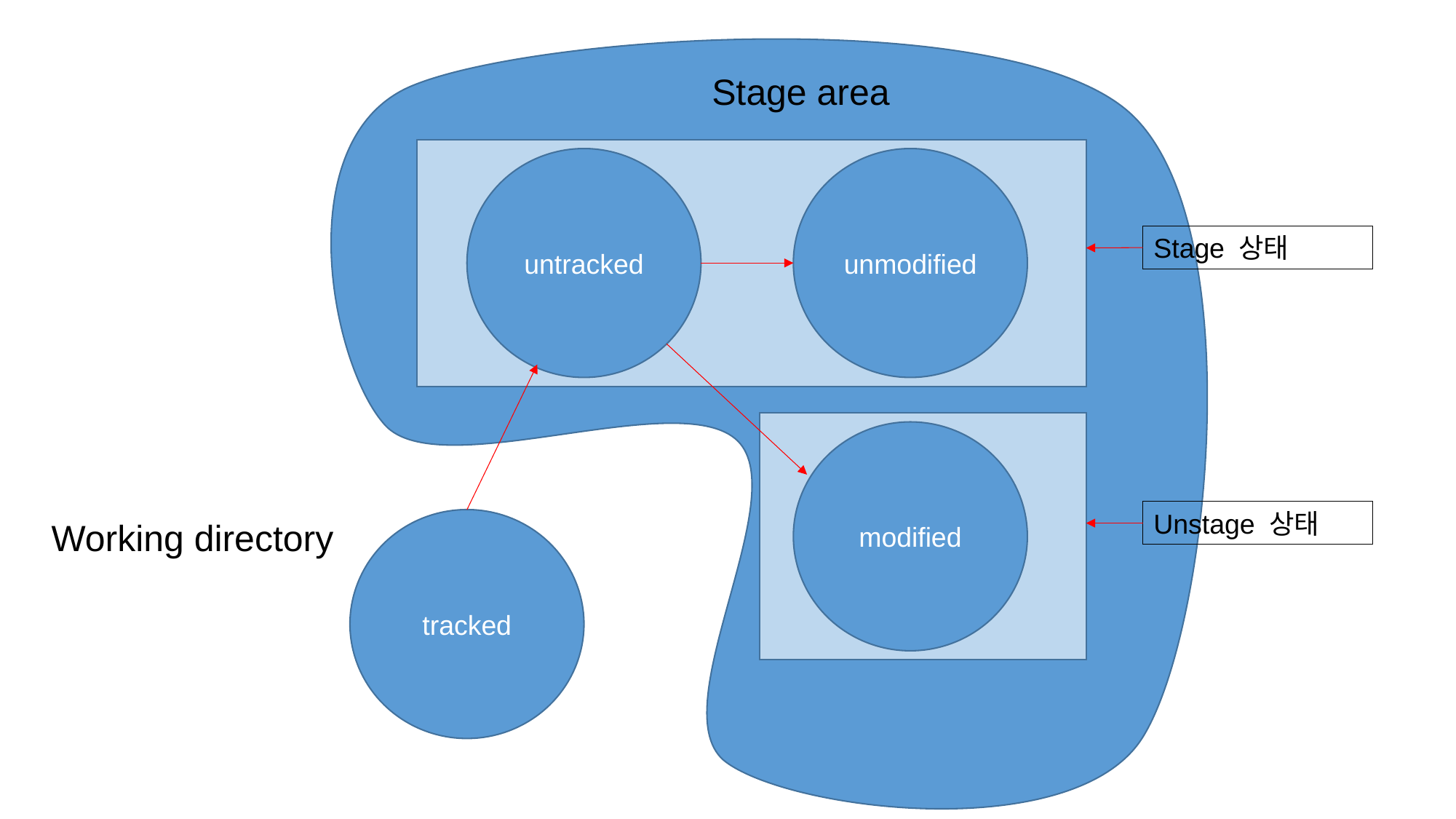

Stage area

untracked
unmodified
Stage 상태

modified
Unstage 상태
Working directory
tracked